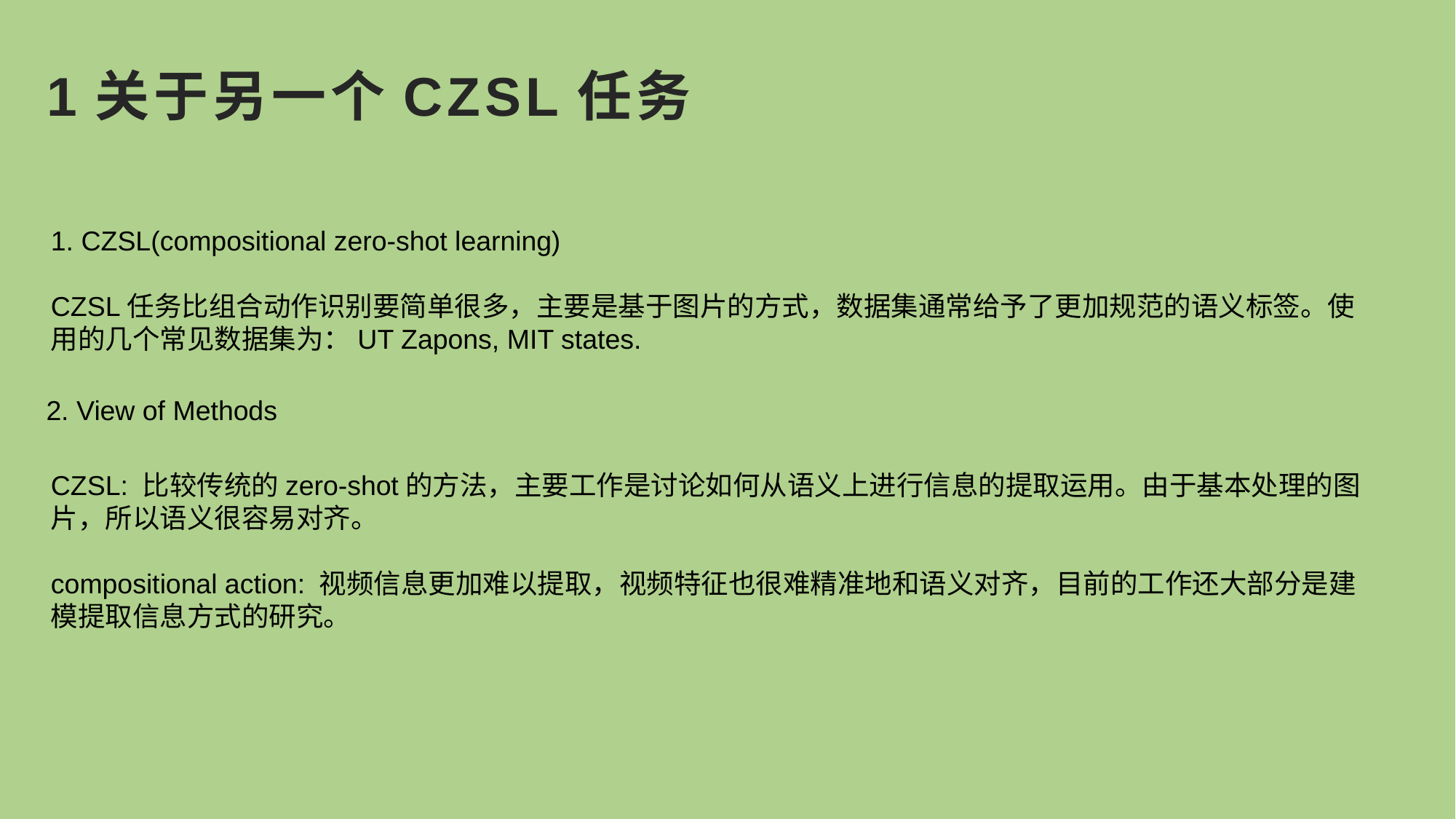

# 1关于另一个CZSL任务
1. CZSL(compositional zero-shot learning)

CZSL任务比组合动作识别要简单很多，主要是基于图片的方式，数据集通常给予了更加规范的语义标签。使用的几个常见数据集为：UT Zapons, MIT states.

2. View of Methods
CZSL: 比较传统的zero-shot的方法，主要工作是讨论如何从语义上进行信息的提取运用。由于基本处理的图片，所以语义很容易对齐。

compositional action: 视频信息更加难以提取，视频特征也很难精准地和语义对齐，目前的工作还大部分是建模提取信息方式的研究。